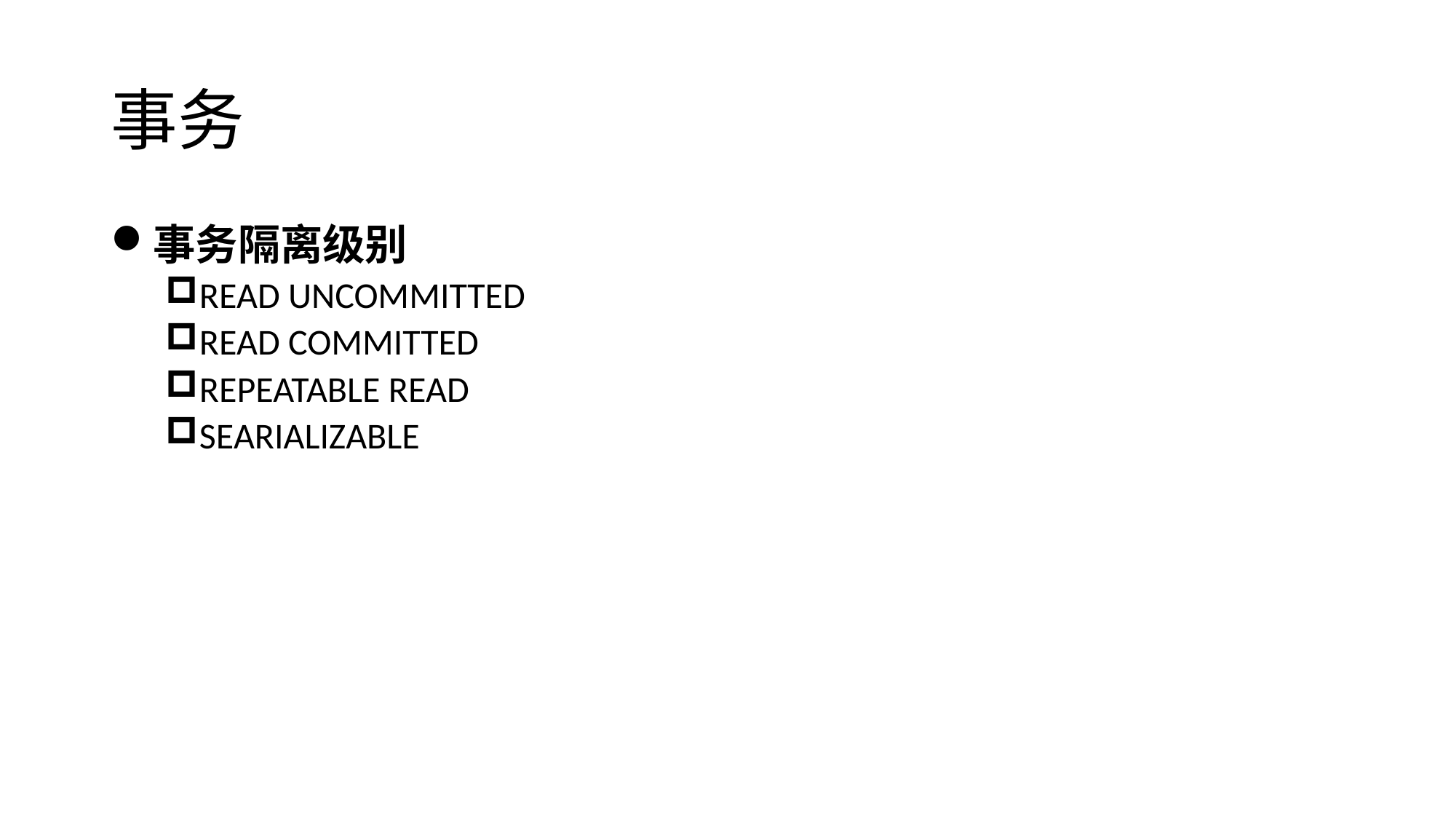

# 事务
事务隔离级别
READ UNCOMMITTED
READ COMMITTED
REPEATABLE READ
SEARIALIZABLE